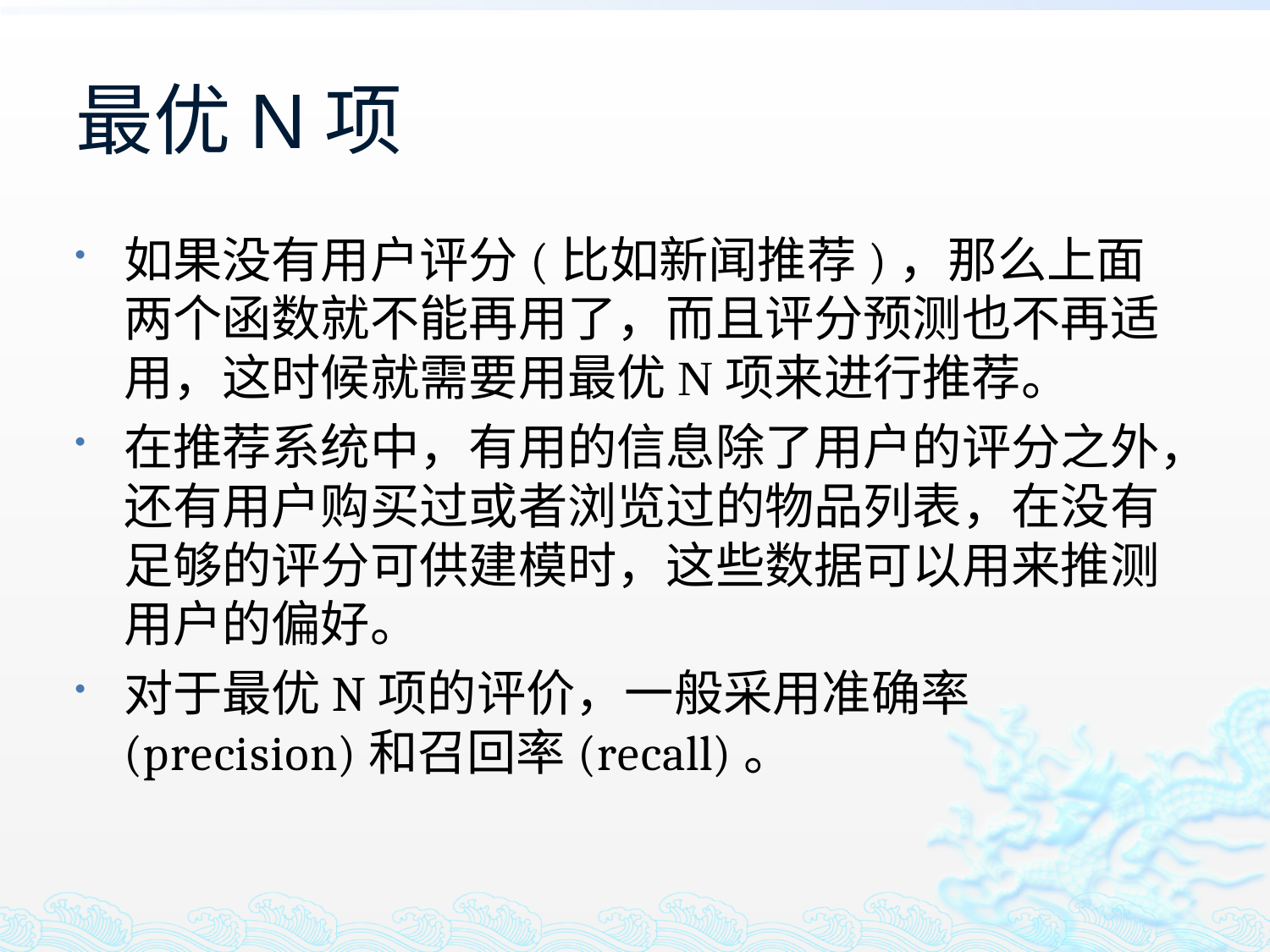

# 最优N项
如果没有用户评分(比如新闻推荐)，那么上面两个函数就不能再用了，而且评分预测也不再适用，这时候就需要用最优N项来进行推荐。
在推荐系统中，有用的信息除了用户的评分之外，还有用户购买过或者浏览过的物品列表，在没有足够的评分可供建模时，这些数据可以用来推测用户的偏好。
对于最优N项的评价，一般采用准确率(precision)和召回率(recall)。